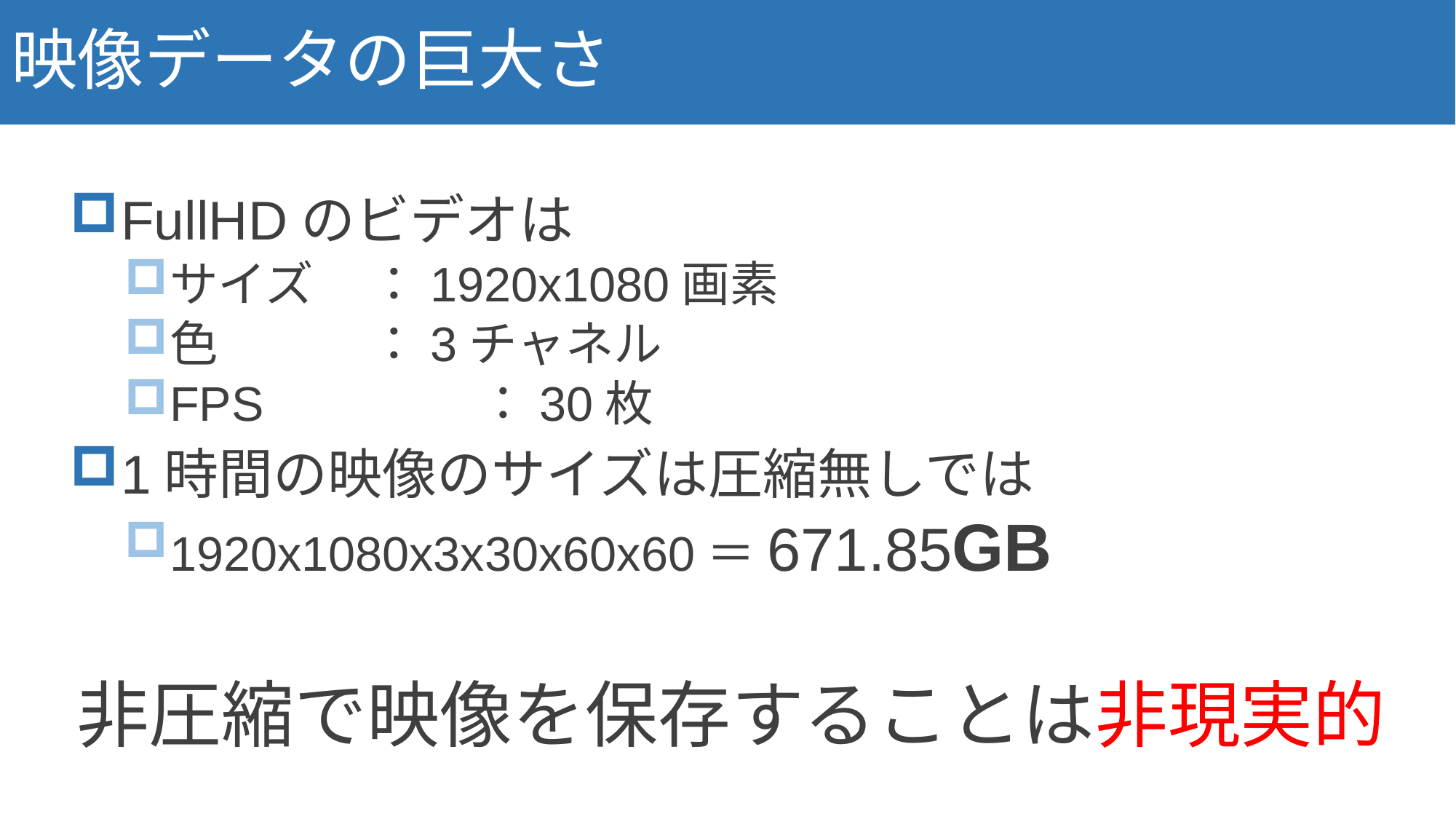

# 映像データの巨大さ
13
FullHDのビデオは
サイズ	：1920x1080画素
色		：3チャネル
FPS		：30枚
1時間の映像のサイズは圧縮無しでは
1920x1080x3x30x60x60＝671.85GB

非圧縮で映像を保存することは非現実的